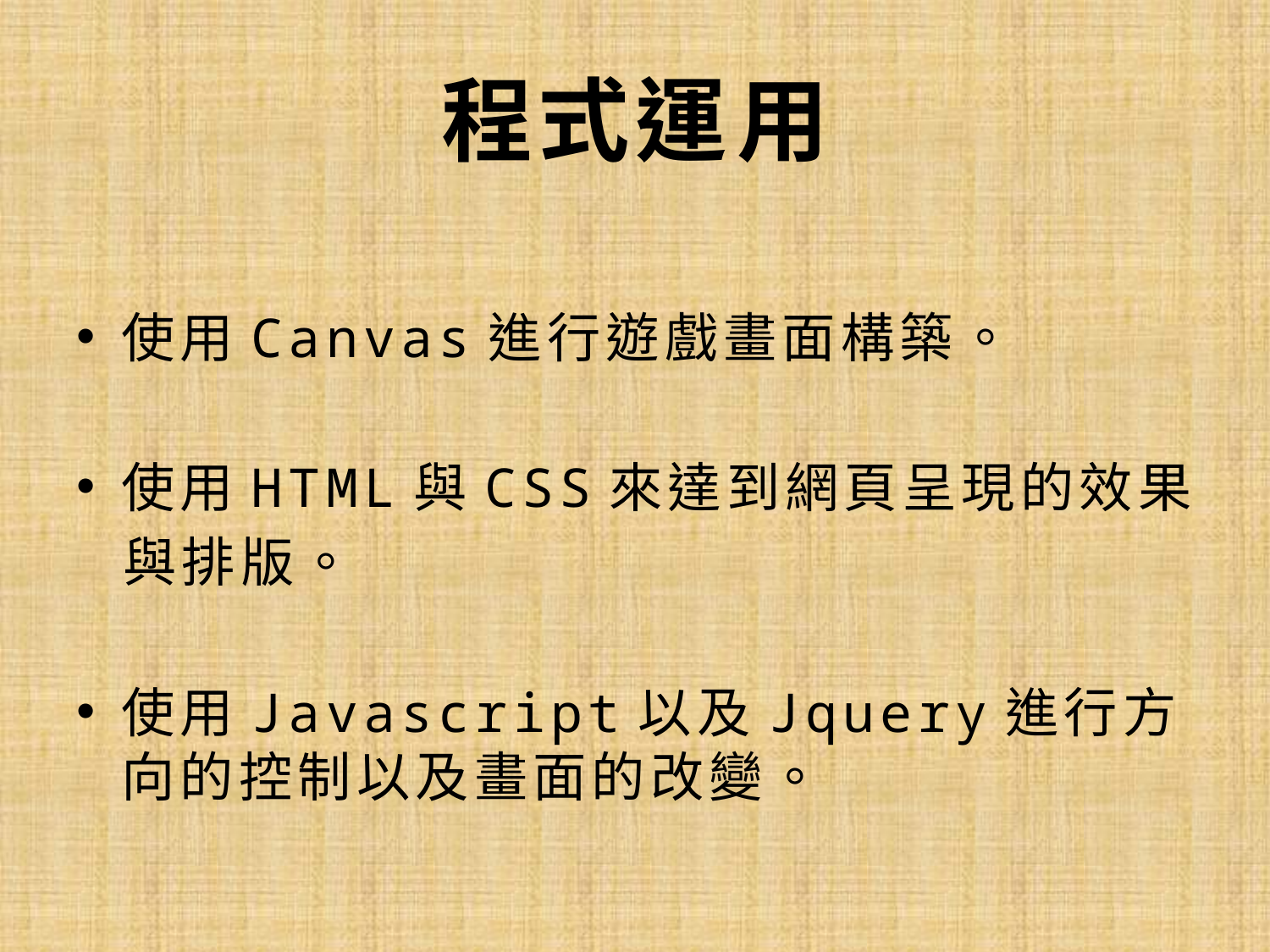

# 程式運用

使用Canvas進行遊戲畫面構築。

使用HTML與CSS來達到網頁呈現的效果
  與排版。

使用Javascript以及Jquery進行方向的控制以及畫面的改變。